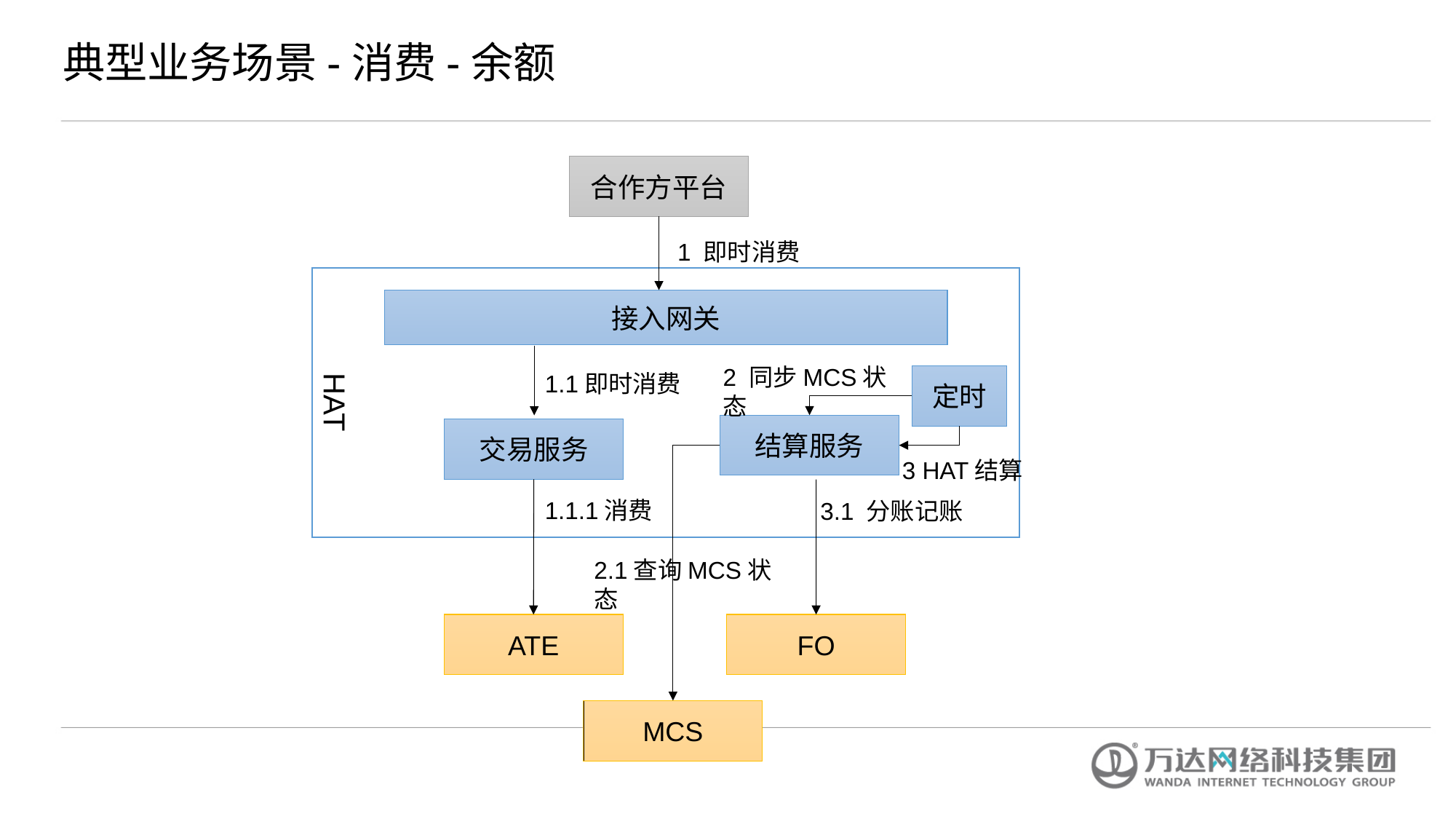

典型业务场景-消费-余额
合作方平台
1 即时消费
HAT
接入网关
2 同步MCS状态
1.1即时消费
定时
结算服务
交易服务
3 HAT结算
1.1.1消费
3.1 分账记账
2.1查询MCS状态
ATE
FO
MCS